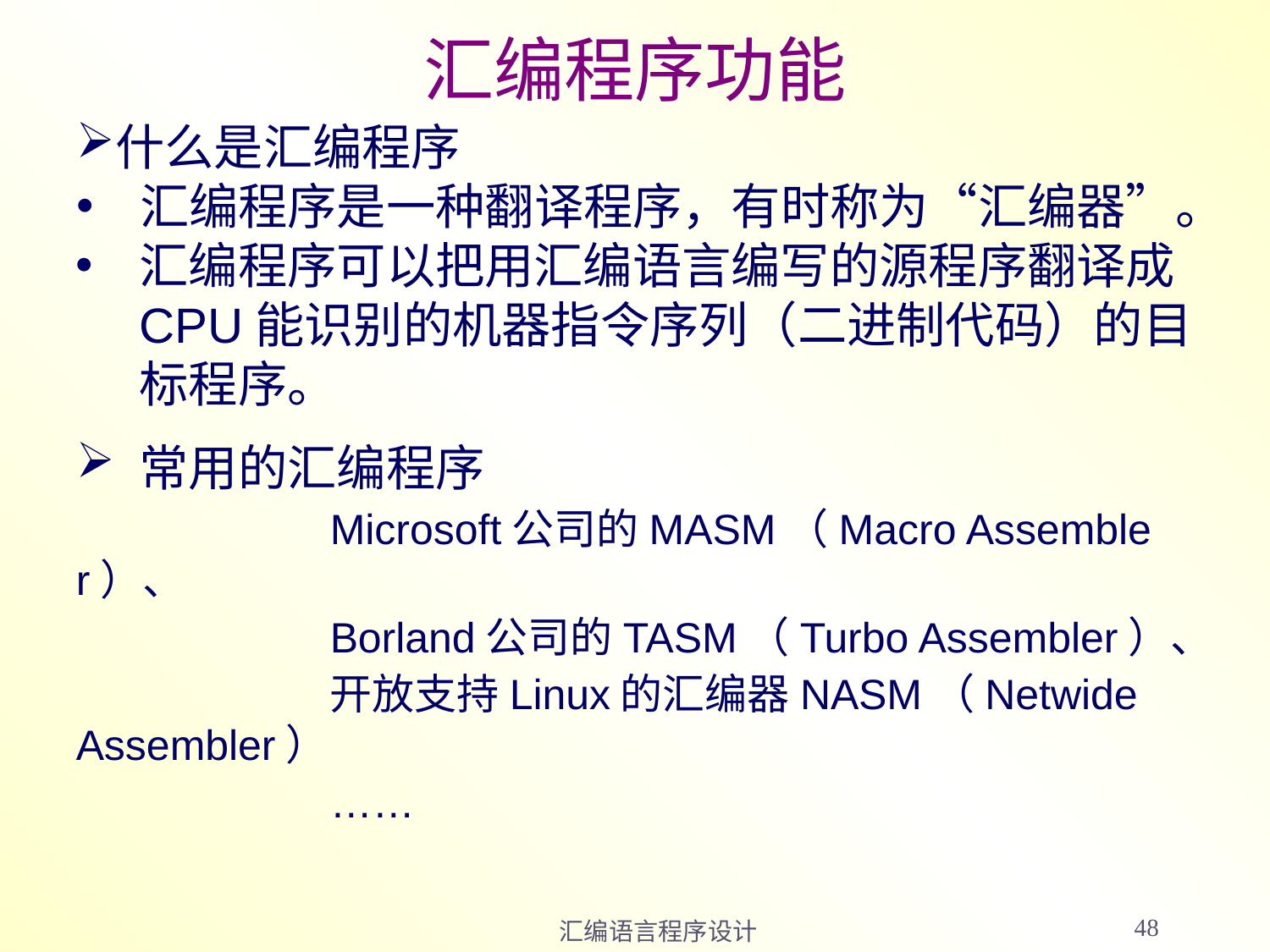

# 汇编程序功能
什么是汇编程序
汇编程序是一种翻译程序，有时称为“汇编器”。
汇编程序可以把用汇编语言编写的源程序翻译成CPU能识别的机器指令序列（二进制代码）的目标程序。
常用的汇编程序
		Microsoft公司的MASM（Macro Assembler）、
		Borland公司的TASM（Turbo Assembler）、
		开放支持Linux的汇编器NASM（Netwide Assembler）
		……
48
汇编语言程序设计